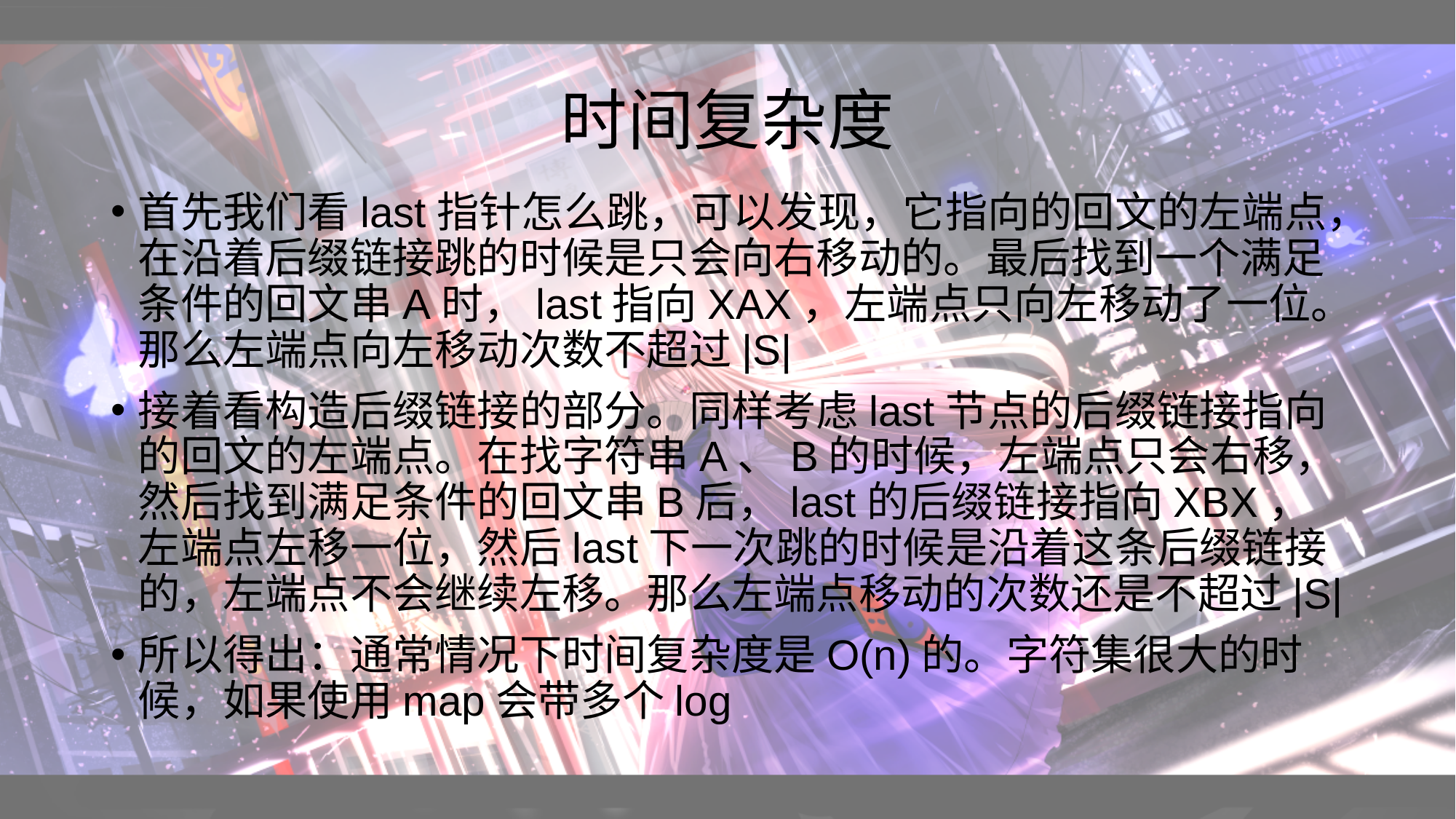

# 时间复杂度
首先我们看last指针怎么跳，可以发现，它指向的回文的左端点，在沿着后缀链接跳的时候是只会向右移动的。最后找到一个满足条件的回文串A时，last指向XAX，左端点只向左移动了一位。那么左端点向左移动次数不超过|S|
接着看构造后缀链接的部分。同样考虑last节点的后缀链接指向的回文的左端点。在找字符串A、B的时候，左端点只会右移，然后找到满足条件的回文串B后，last的后缀链接指向XBX，左端点左移一位，然后last下一次跳的时候是沿着这条后缀链接的，左端点不会继续左移。那么左端点移动的次数还是不超过|S|
所以得出：通常情况下时间复杂度是O(n)的。字符集很大的时候，如果使用map会带多个log